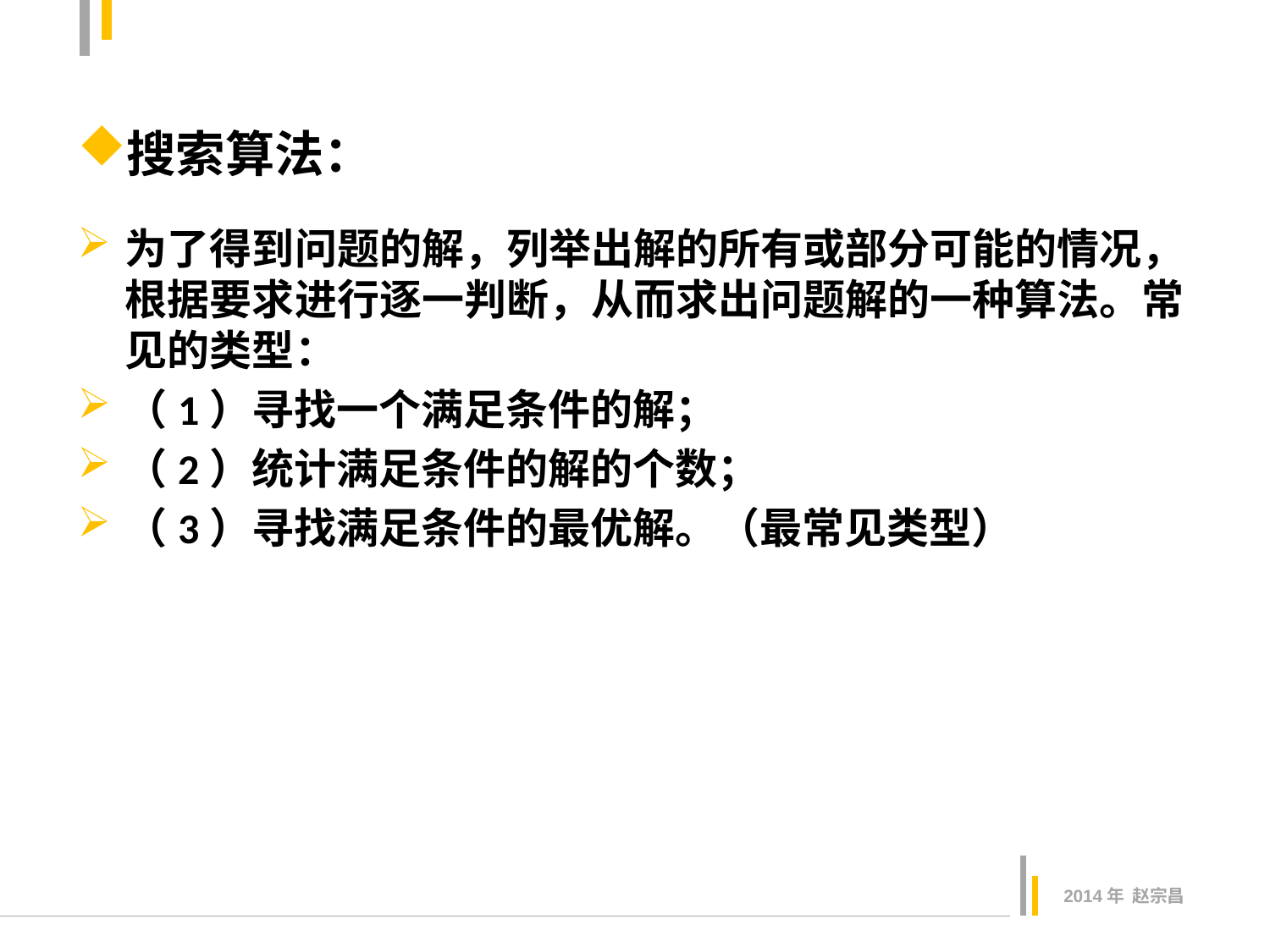

#
搜索算法：
为了得到问题的解，列举出解的所有或部分可能的情况，根据要求进行逐一判断，从而求出问题解的一种算法。常见的类型：
（1）寻找一个满足条件的解；
（2）统计满足条件的解的个数；
（3）寻找满足条件的最优解。（最常见类型）